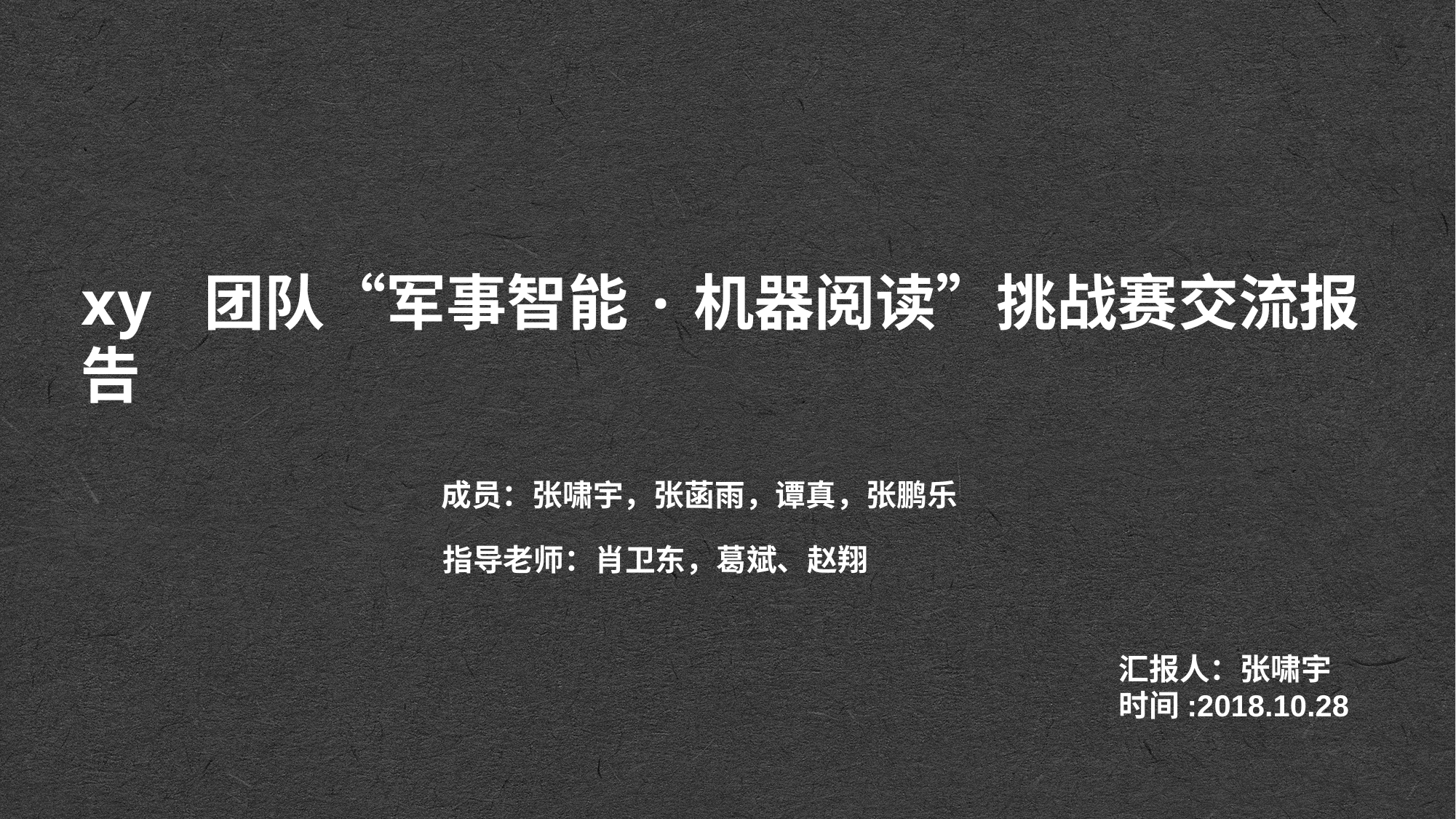

xy 团队“军事智能·机器阅读”挑战赛交流报告
成员：张啸宇，张菡雨，谭真，张鹏乐
指导老师：肖卫东，葛斌、赵翔
汇报人：张啸宇
时间:2018.10.28